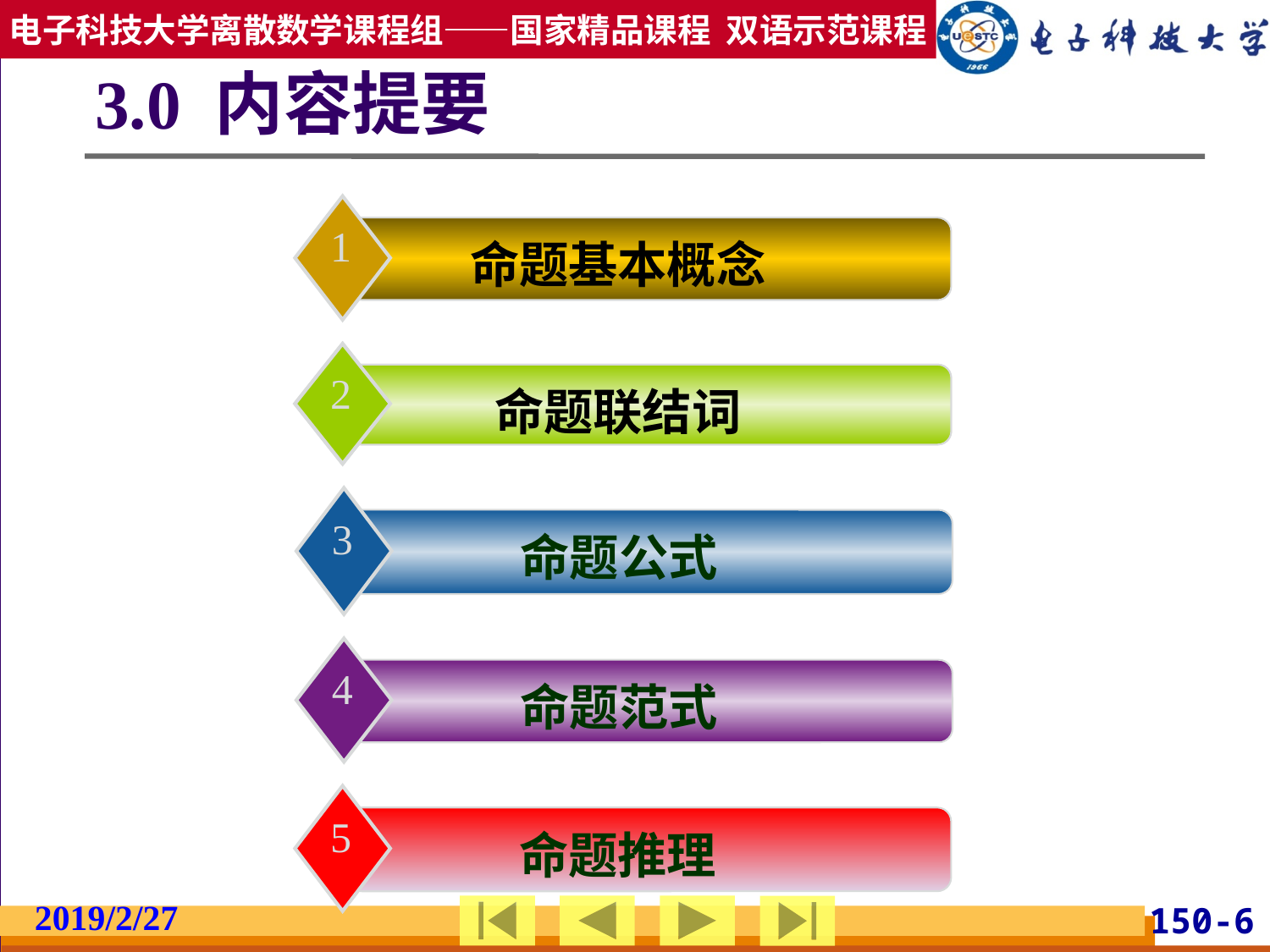

# 3.0 内容提要

1

命题基本概念

2

集合的表示方法

2

命题联结词

3

命题公式

4

命题范式

5

命题推理
2019/2/27